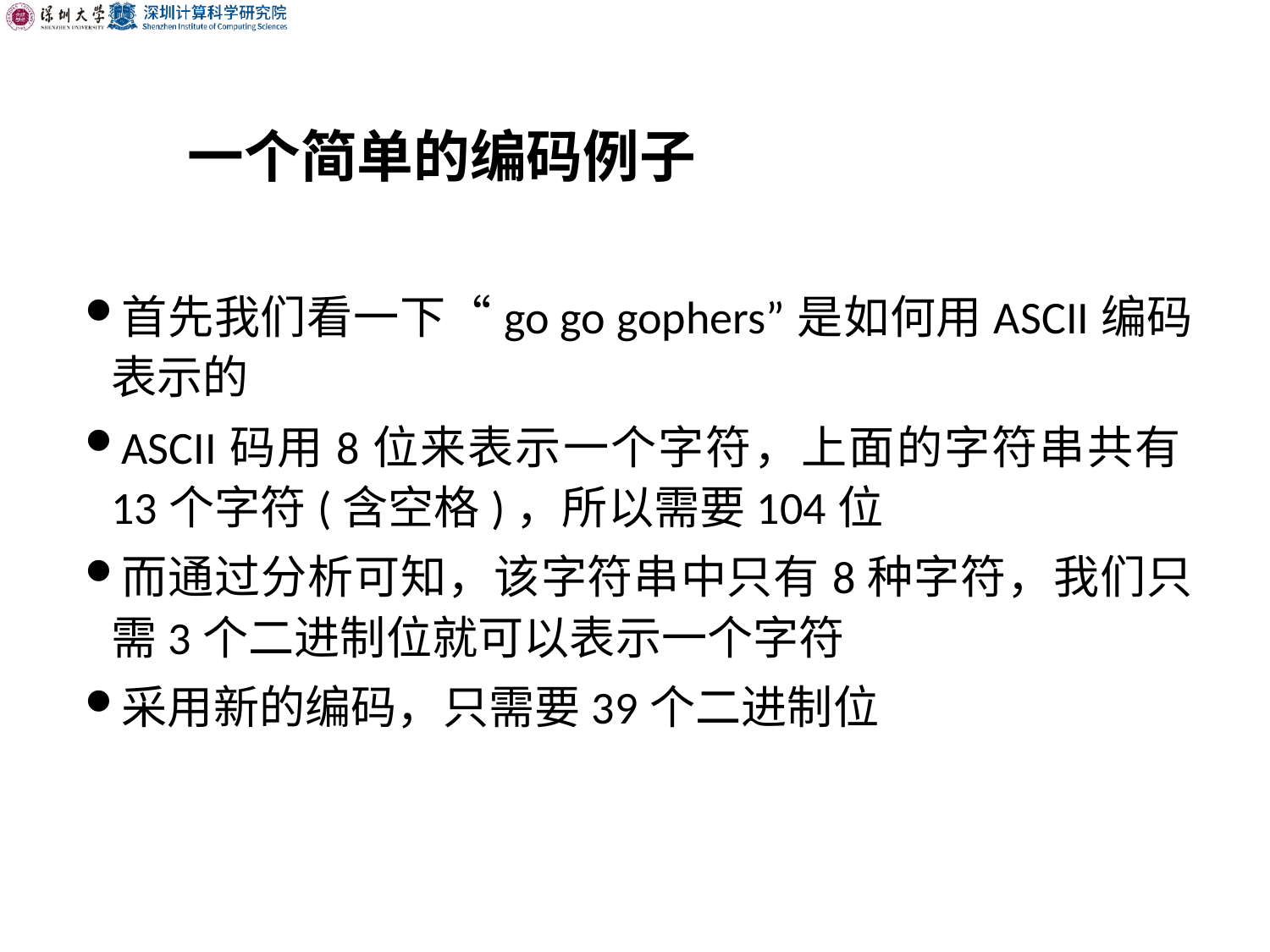

一个简单的编码例子
首先我们看一下“go go gophers”是如何用ASCII编码表示的
ASCII码用8位来表示一个字符，上面的字符串共有13个字符(含空格)，所以需要104位
而通过分析可知，该字符串中只有8种字符，我们只需3个二进制位就可以表示一个字符
采用新的编码，只需要39个二进制位